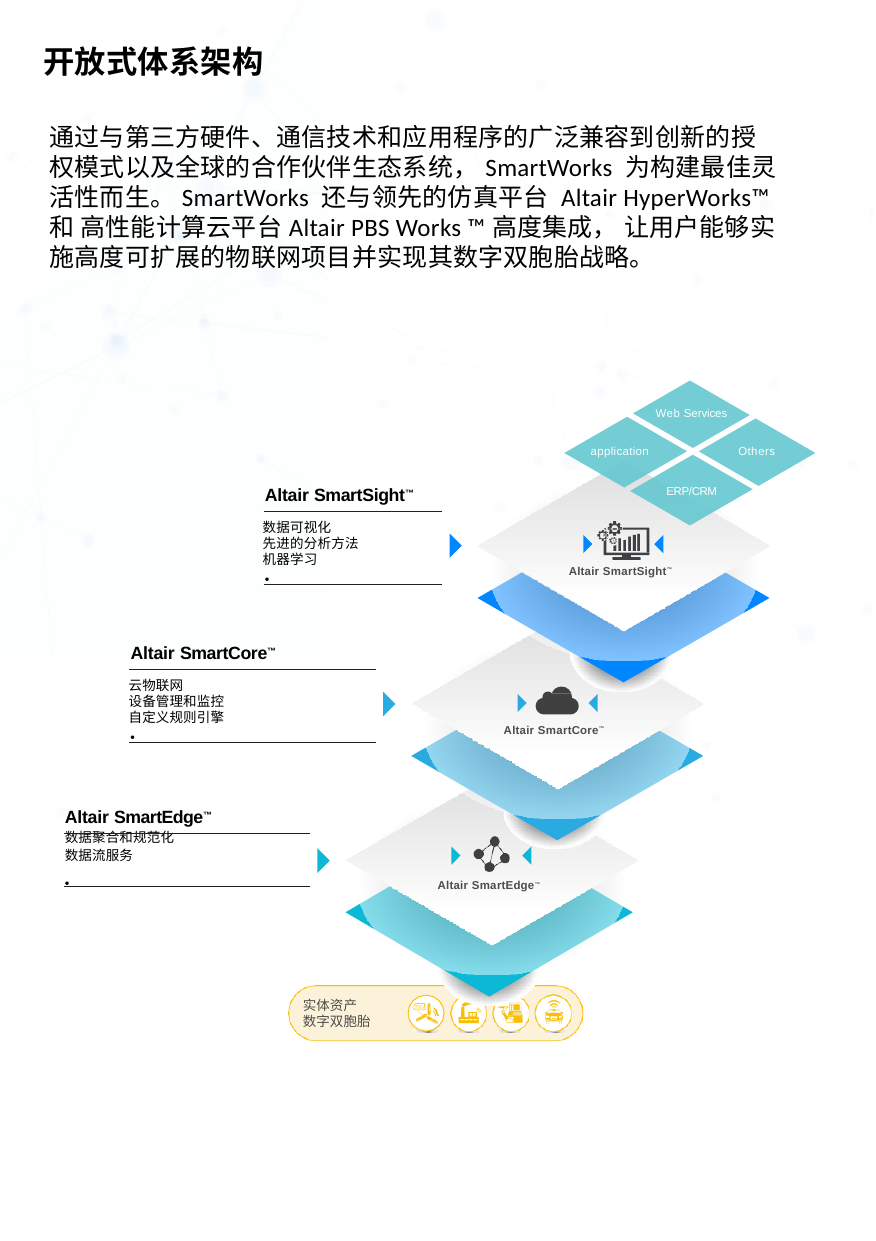

开放式体系架构

通过与第三方硬件、通信技术和应用程序的广泛兼容到创新的授权模式以及全球的合作伙伴生态系统，SmartWorks 为构建最佳灵活性而生。SmartWorks 还与领先的仿真平台 Altair HyperWorks™和 高性能计算云平台Altair PBS Works ™高度集成， 让用户能够实施高度可扩展的物联网项目并实现其数字双胞胎战略。

Web Services

application

Others

ERP/CRM
Altair SmartSight™

数据可视化
先进的分析方法
机器学习

Altair SmartSight™

Altair SmartCore™

云物联网
设备管理和监控
自定义规则引擎

Altair SmartCore™

Altair SmartEdge™
数据聚合和规范化
数据流服务

Altair SmartEdge™

实体资产
数字双胞胎